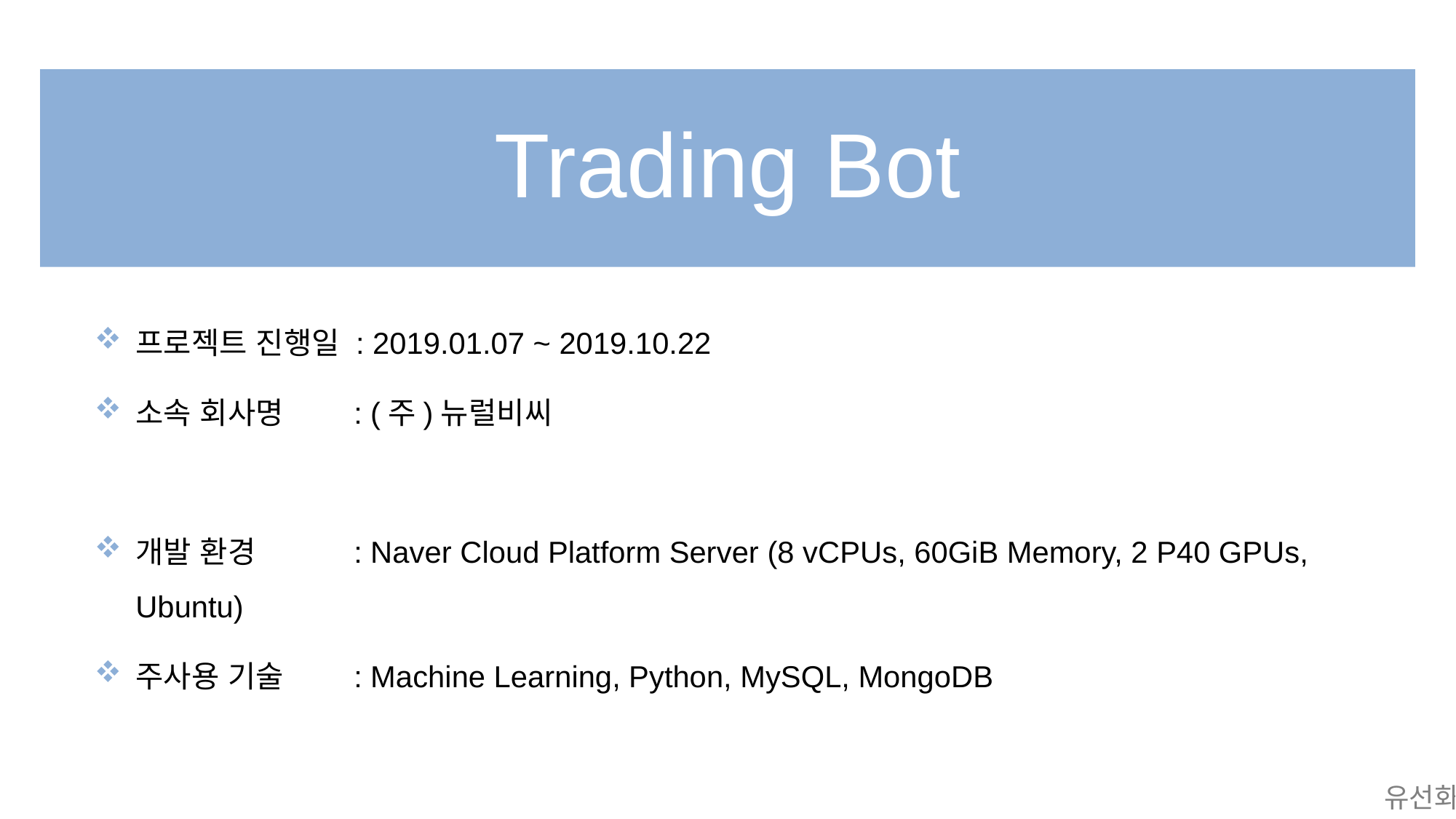

# Trading Bot
프로젝트 진행일 : 2019.01.07 ~ 2019.10.22
소속 회사명 	: (주)뉴럴비씨

개발 환경 	: Naver Cloud Platform Server (8 vCPUs, 60GiB Memory, 2 P40 GPUs, Ubuntu)
주사용 기술 	: Machine Learning, Python, MySQL, MongoDB
유선화